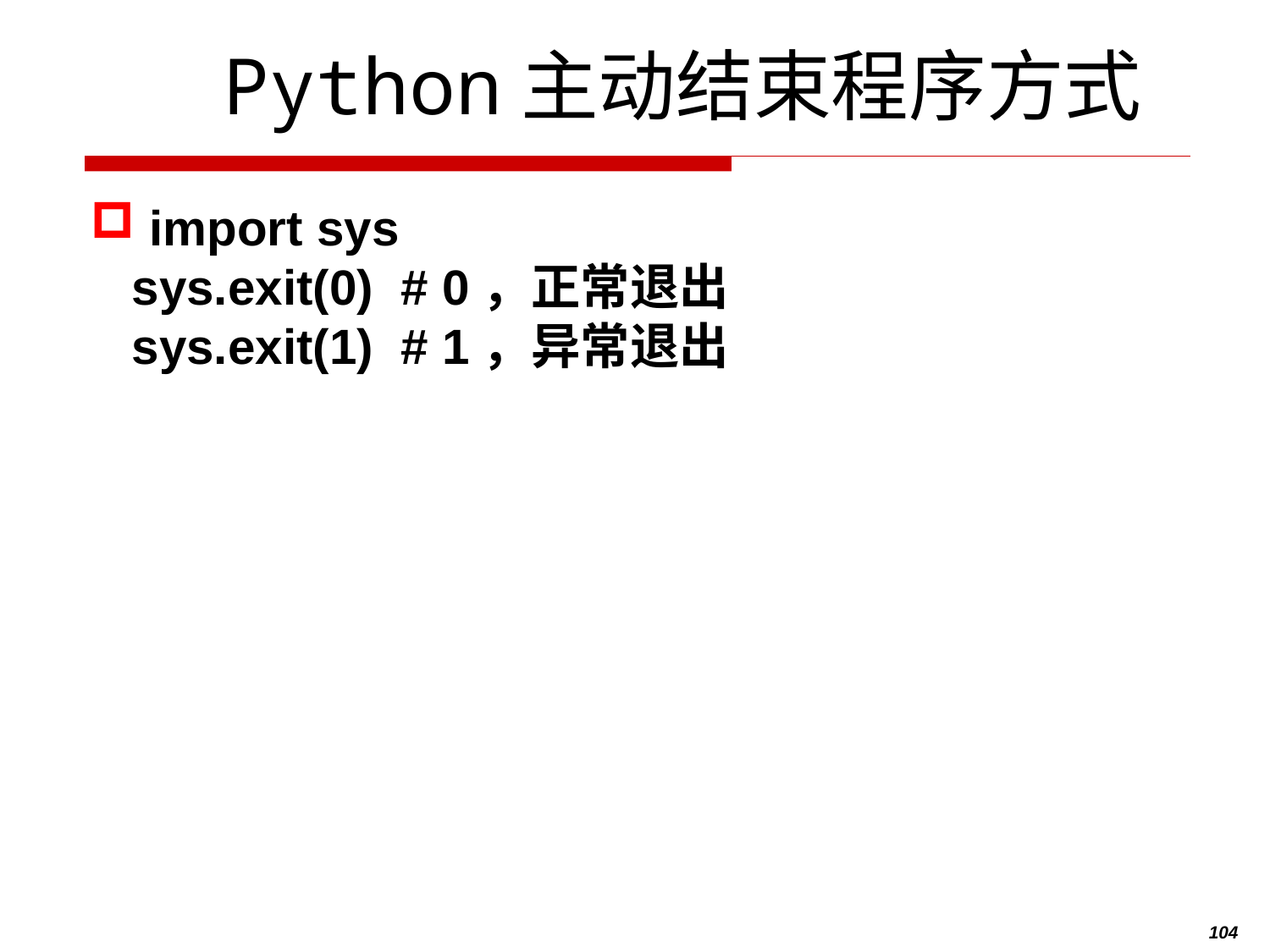

# Python主动结束程序方式

 import sys
   sys.exit(0)  # 0，正常退出
   sys.exit(1)  # 1，异常退出
104